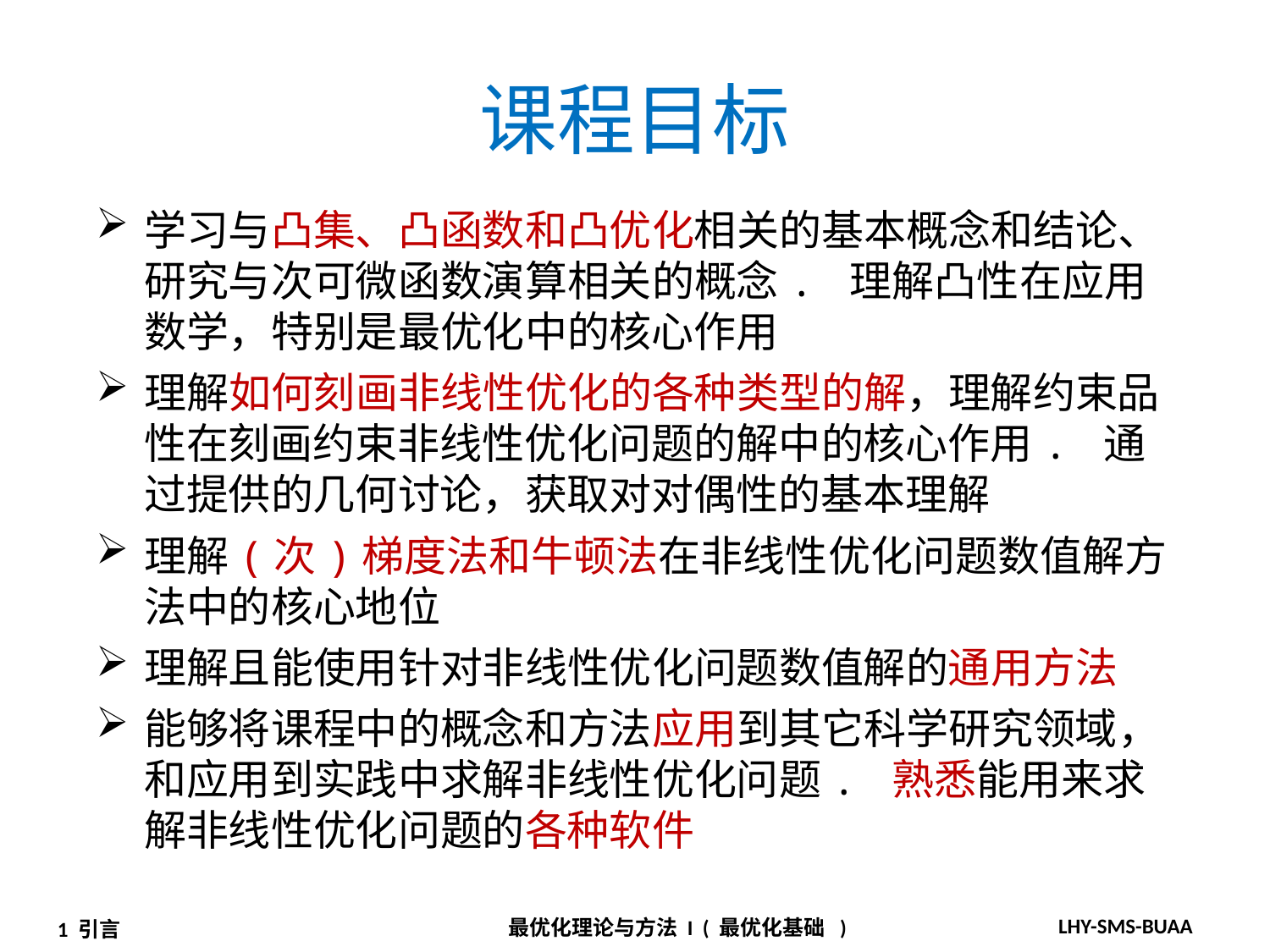

# 课程目标
学习与凸集、凸函数和凸优化相关的基本概念和结论、研究与次可微函数演算相关的概念. 理解凸性在应用数学，特别是最优化中的核心作用
理解如何刻画非线性优化的各种类型的解，理解约束品性在刻画约束非线性优化问题的解中的核心作用. 通过提供的几何讨论，获取对对偶性的基本理解
理解(次)梯度法和牛顿法在非线性优化问题数值解方法中的核心地位
理解且能使用针对非线性优化问题数值解的通用方法
能够将课程中的概念和方法应用到其它科学研究领域，和应用到实践中求解非线性优化问题. 熟悉能用来求解非线性优化问题的各种软件